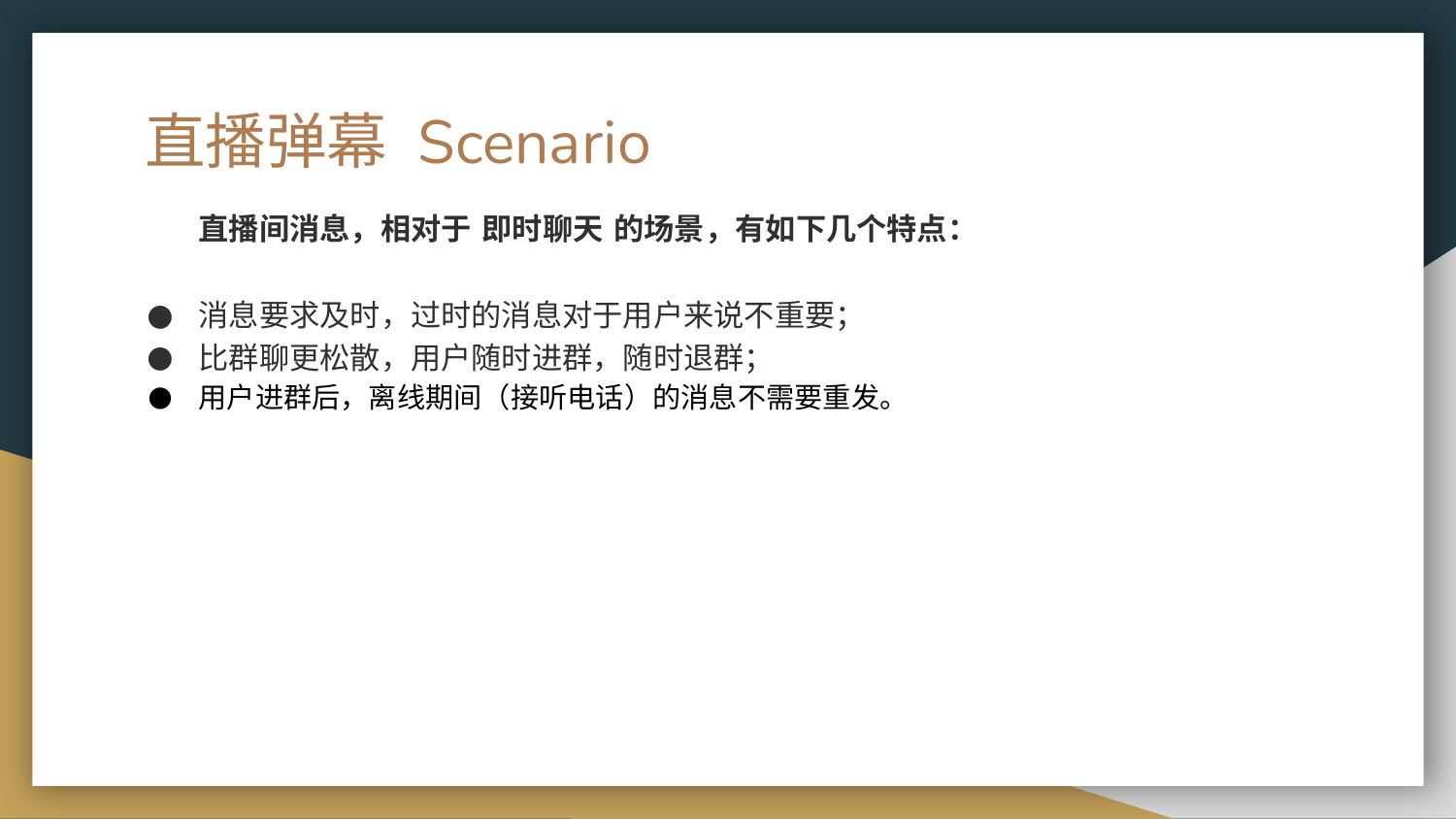

# 直播弹幕 Scenario
直播间消息，相对于 即时聊天 的场景，有如下几个特点：

消息要求及时，过时的消息对于用户来说不重要；
比群聊更松散，用户随时进群，随时退群；
用户进群后，离线期间（接听电话）的消息不需要重发。